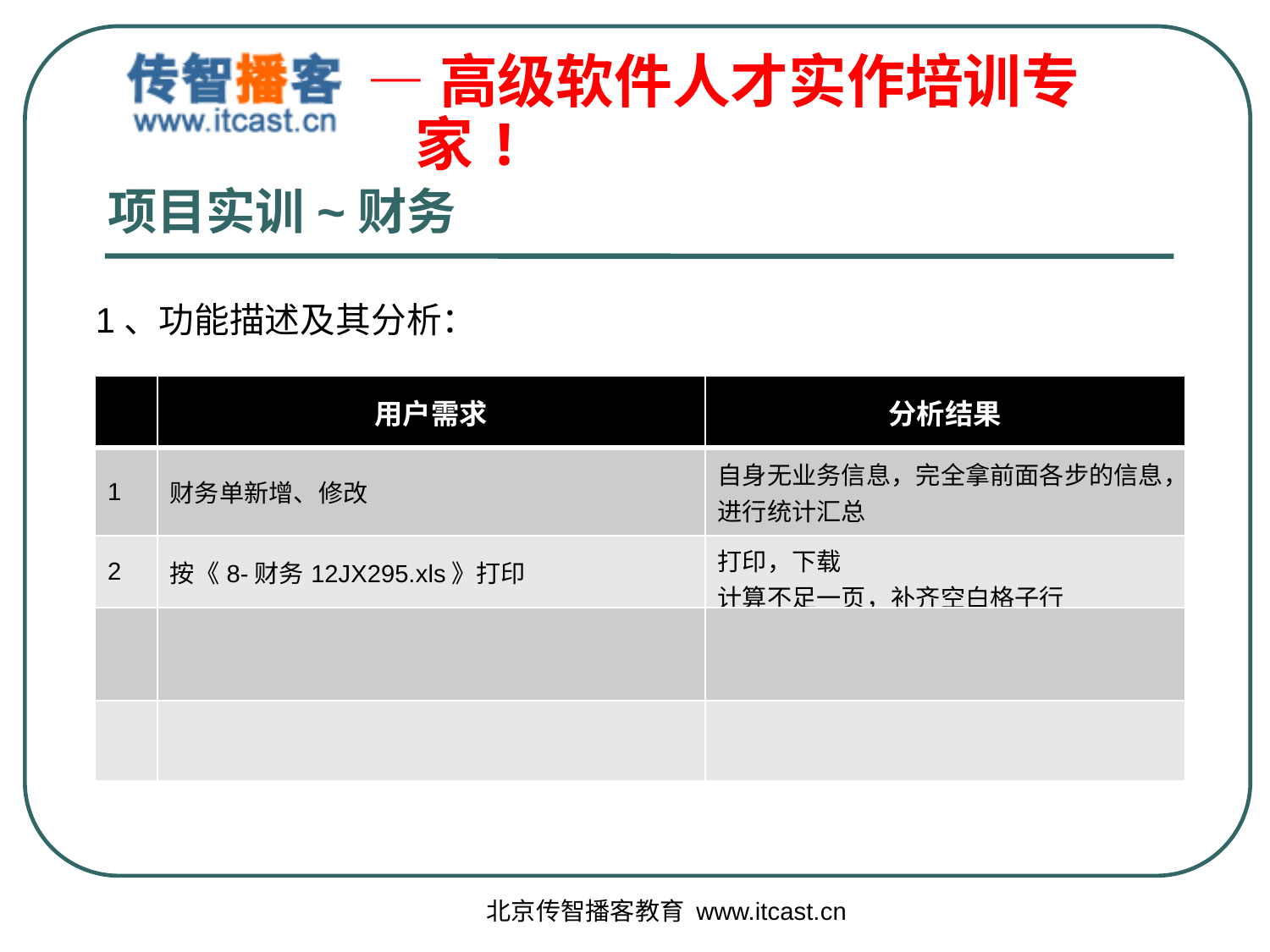

# 项目实训~财务
1、功能描述及其分析：
|  | 用户需求 | 分析结果 |
| --- | --- | --- |
| 1 | 财务单新增、修改 | 自身无业务信息，完全拿前面各步的信息，进行统计汇总 |
| 2 | 按《8-财务12JX295.xls》打印 | 打印，下载 计算不足一页，补齐空白格子行 |
|  |  |  |
|  |  |  |
北京传智播客教育 www.itcast.cn